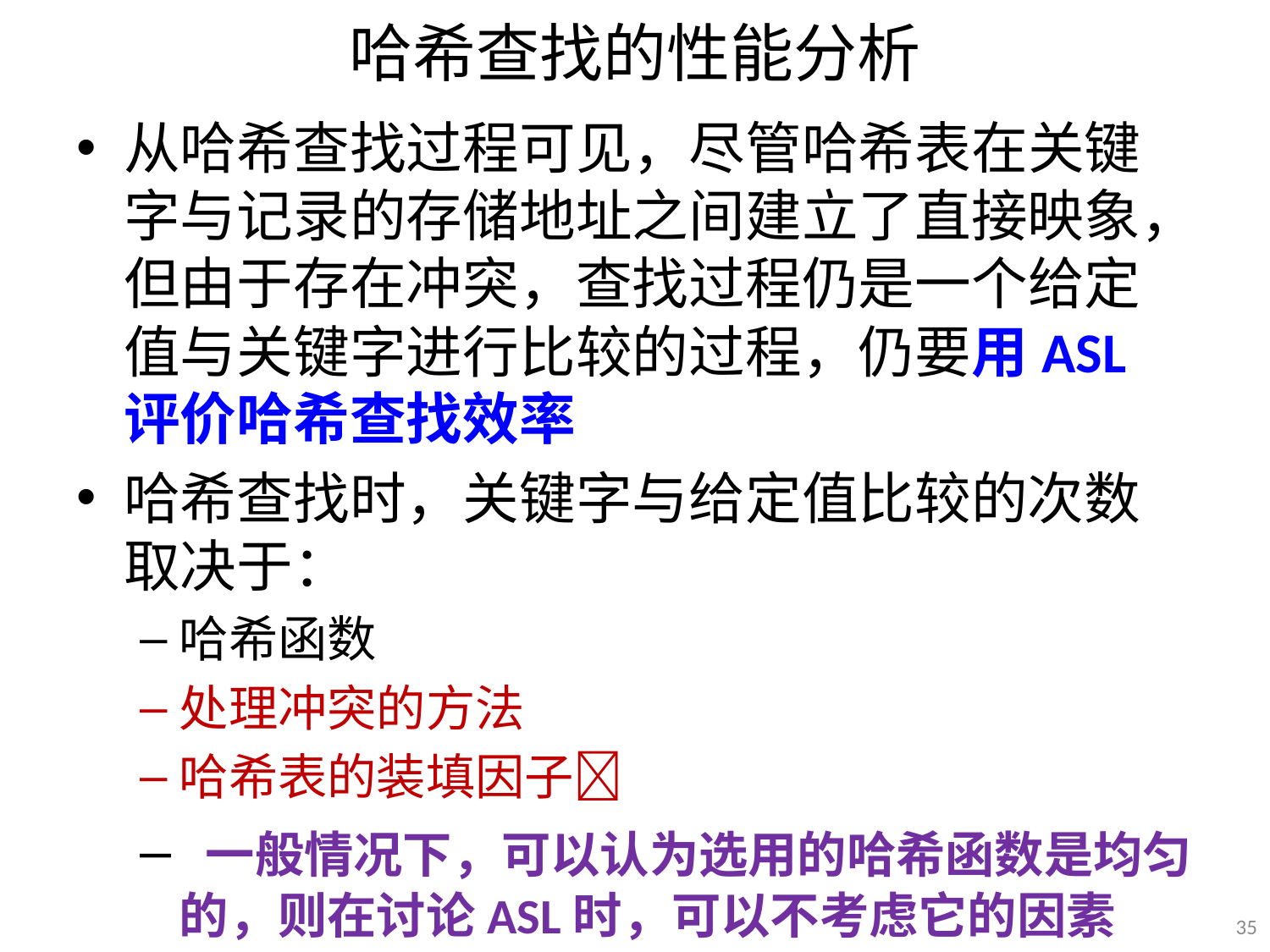

# 哈希查找的性能分析
从哈希查找过程可见，尽管哈希表在关键字与记录的存储地址之间建立了直接映象，但由于存在冲突，查找过程仍是一个给定值与关键字进行比较的过程，仍要用ASL评价哈希查找效率
哈希查找时，关键字与给定值比较的次数取决于：
哈希函数
处理冲突的方法
哈希表的装填因子α
 一般情况下，可以认为选用的哈希函数是均匀的，则在讨论ASL时，可以不考虑它的因素

35